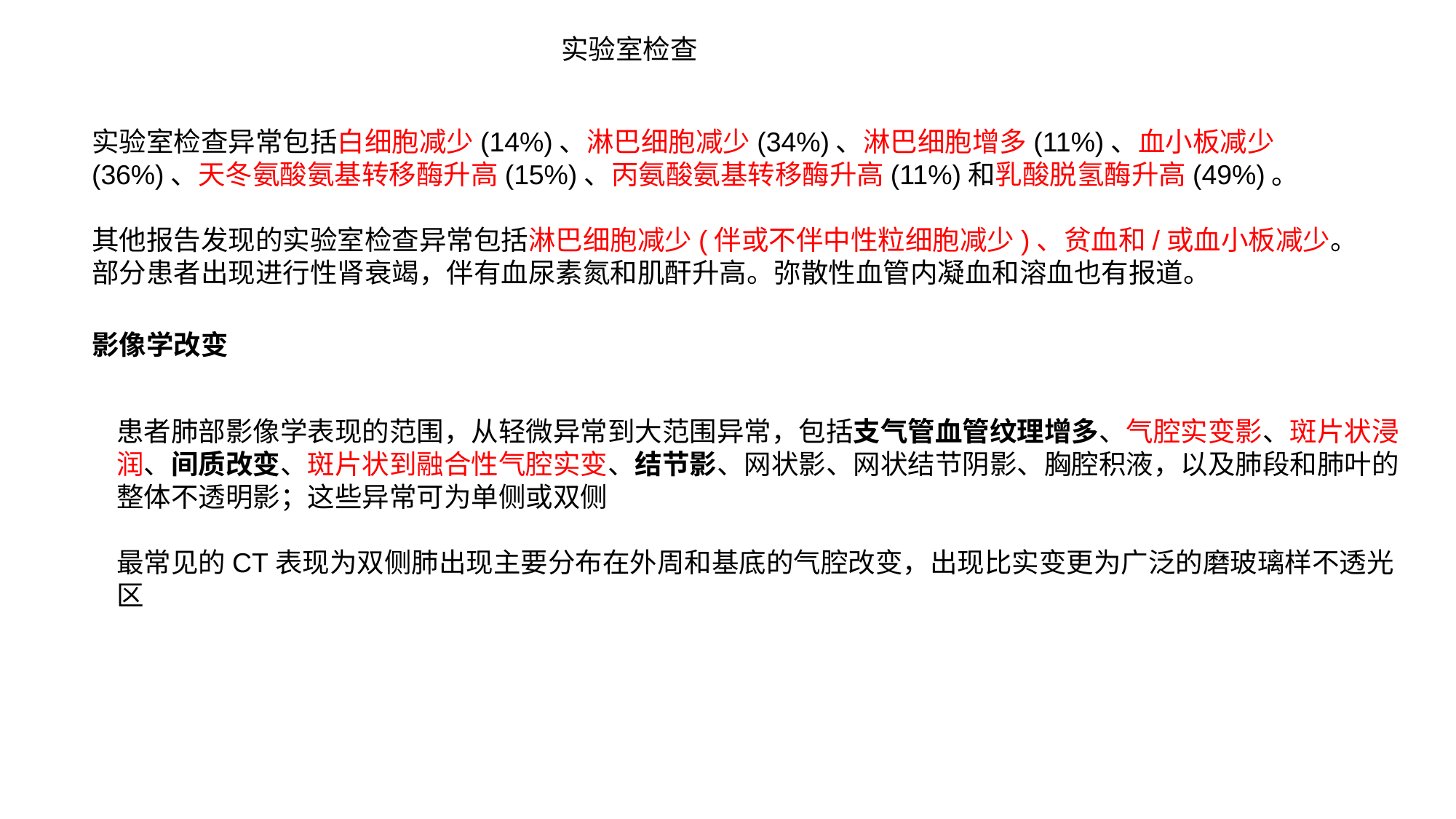

实验室检查
实验室检查异常包括白细胞减少(14%)、淋巴细胞减少(34%)、淋巴细胞增多(11%)、血小板减少(36%)、天冬氨酸氨基转移酶升高(15%)、丙氨酸氨基转移酶升高(11%)和乳酸脱氢酶升高(49%)。

其他报告发现的实验室检查异常包括淋巴细胞减少(伴或不伴中性粒细胞减少)、贫血和/或血小板减少。部分患者出现进行性肾衰竭，伴有血尿素氮和肌酐升高。弥散性血管内凝血和溶血也有报道。
影像学改变
患者肺部影像学表现的范围，从轻微异常到大范围异常，包括支气管血管纹理增多、气腔实变影、斑片状浸润、间质改变、斑片状到融合性气腔实变、结节影、网状影、网状结节阴影、胸腔积液，以及肺段和肺叶的整体不透明影；这些异常可为单侧或双侧

最常见的CT表现为双侧肺出现主要分布在外周和基底的气腔改变，出现比实变更为广泛的磨玻璃样不透光区